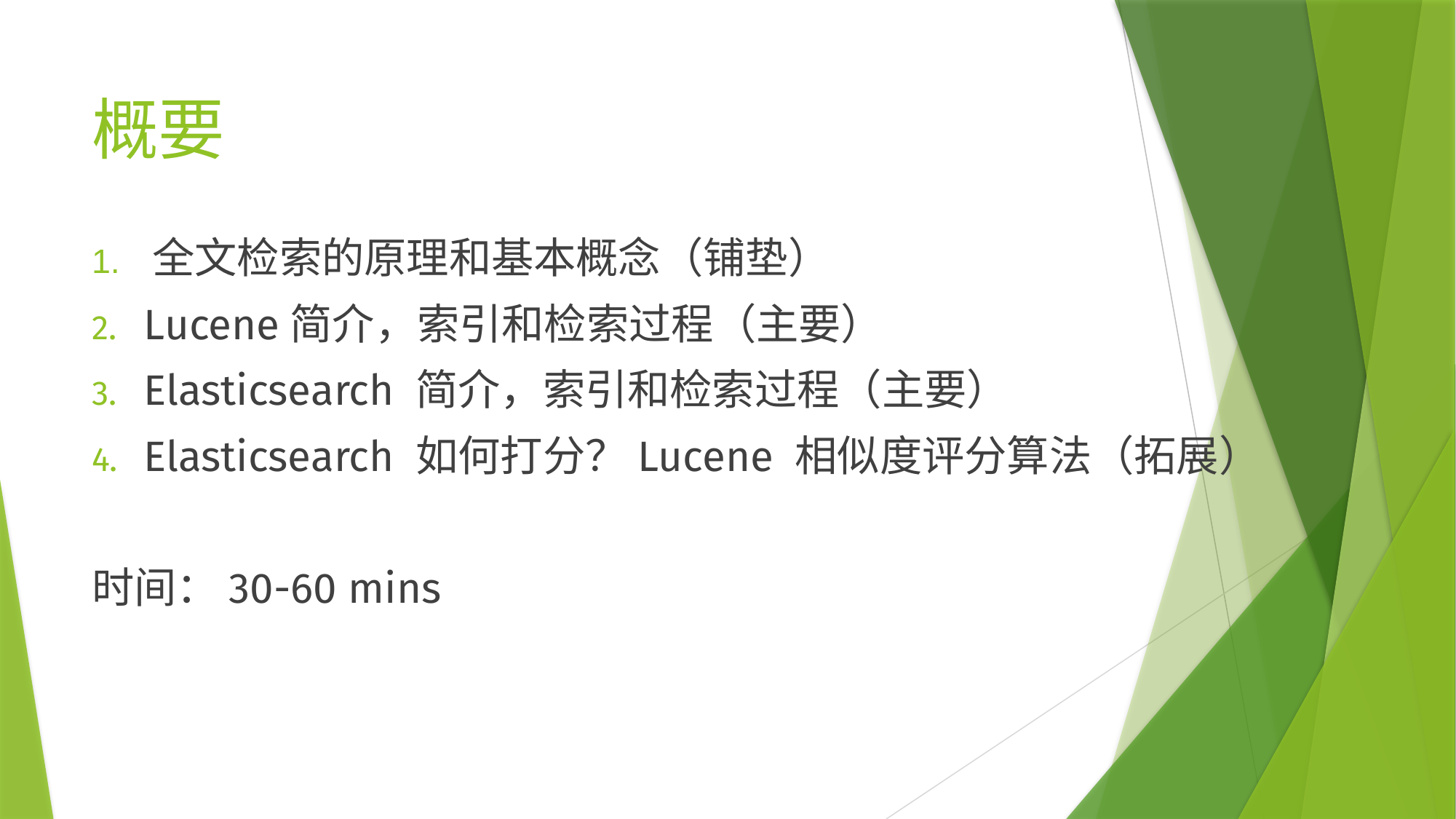

# 概要
 全文检索的原理和基本概念（铺垫）
 Lucene简介，索引和检索过程（主要）
 Elasticsearch 简介，索引和检索过程（主要）
 Elasticsearch 如何打分？Lucene 相似度评分算法（拓展）

时间：30-60 mins